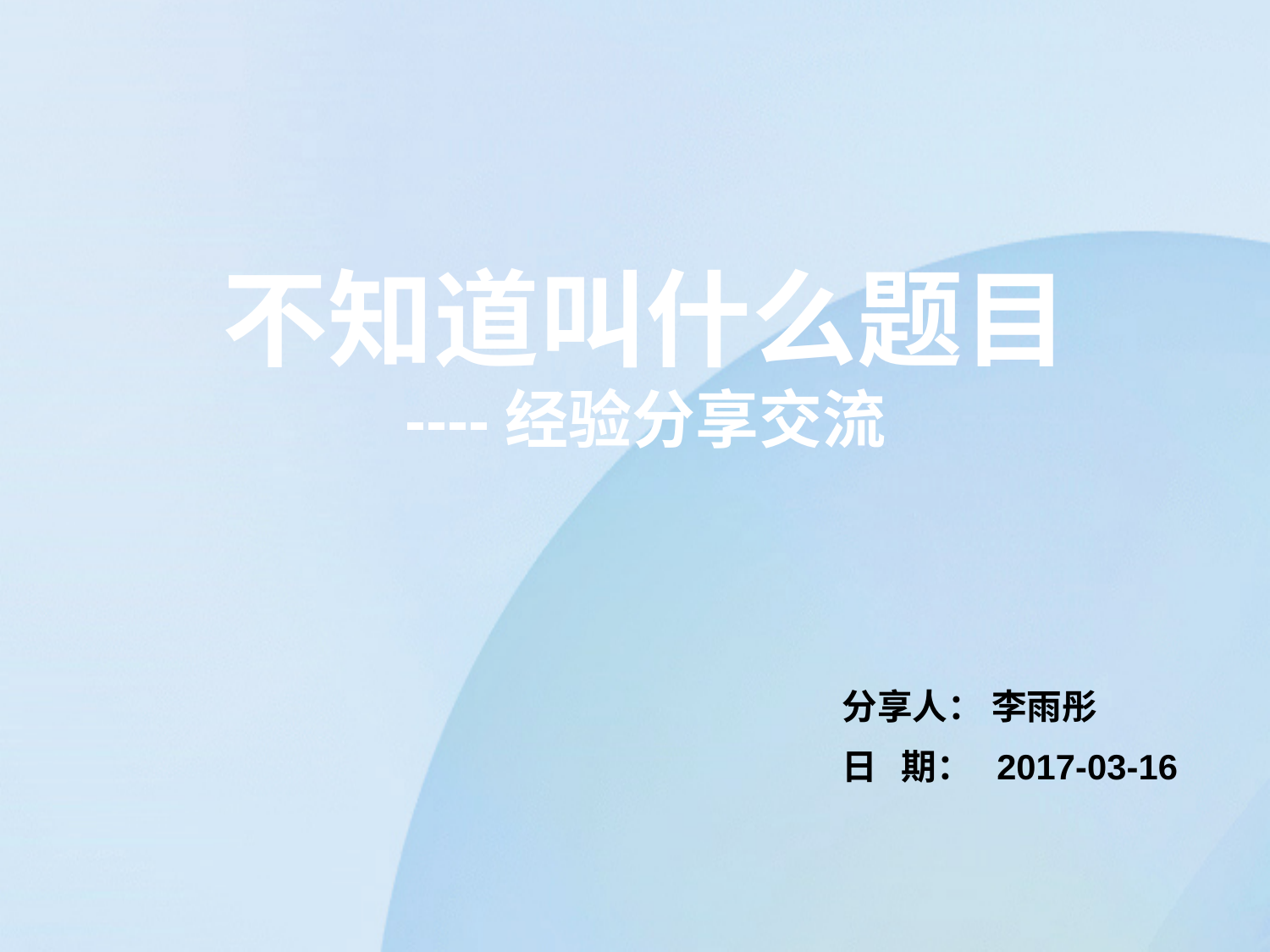

# 不知道叫什么题目 ----经验分享交流
分享人： 李雨彤
日   期：  2017-03-16